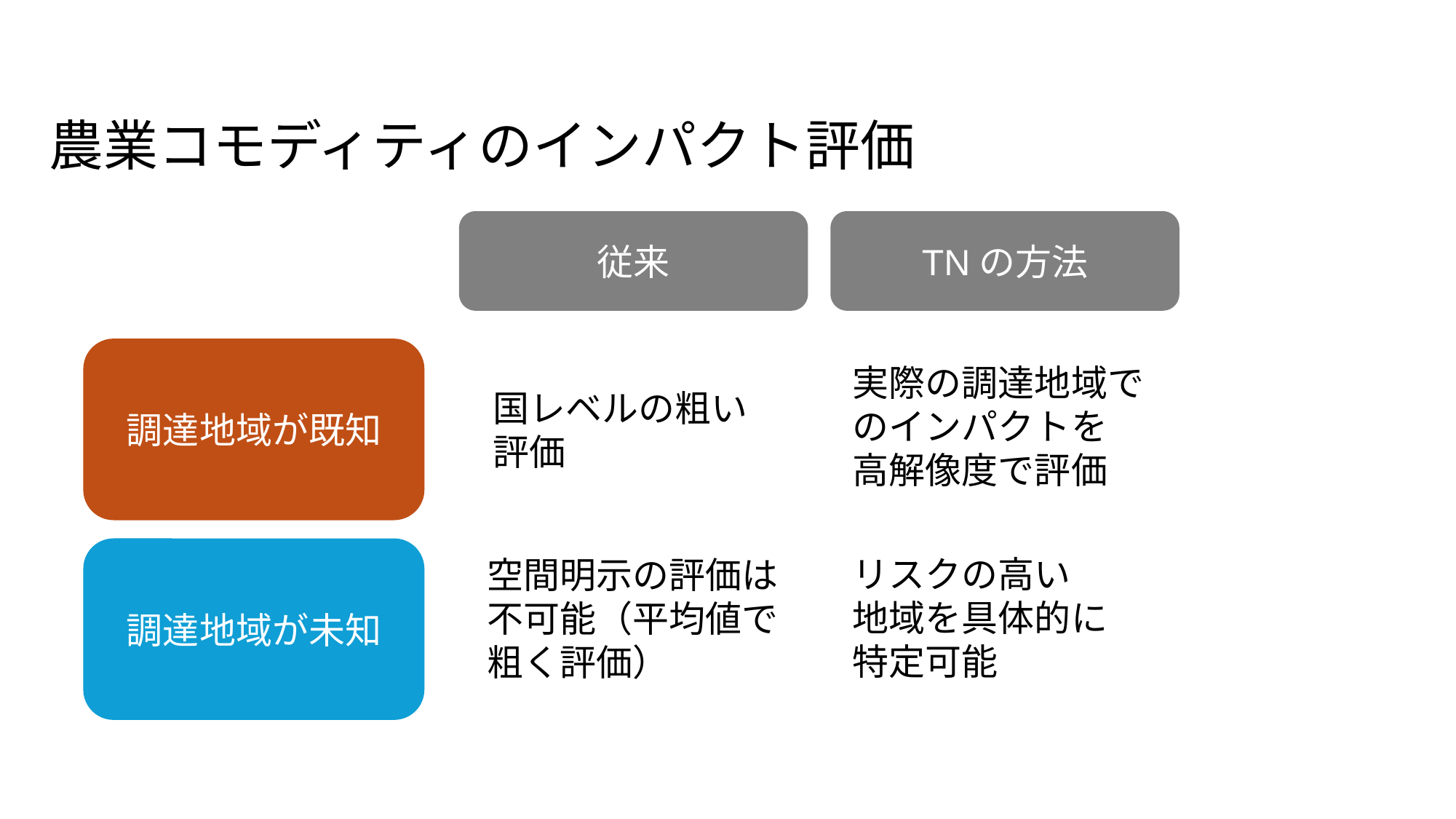

農業コモディティのインパクト評価
従来
TNの方法
調達地域が既知
実際の調達地域でのインパクトを
高解像度で評価
国レベルの粗い
評価
調達地域が未知
リスクの高い
地域を具体的に
特定可能
空間明示の評価は不可能（平均値で粗く評価）